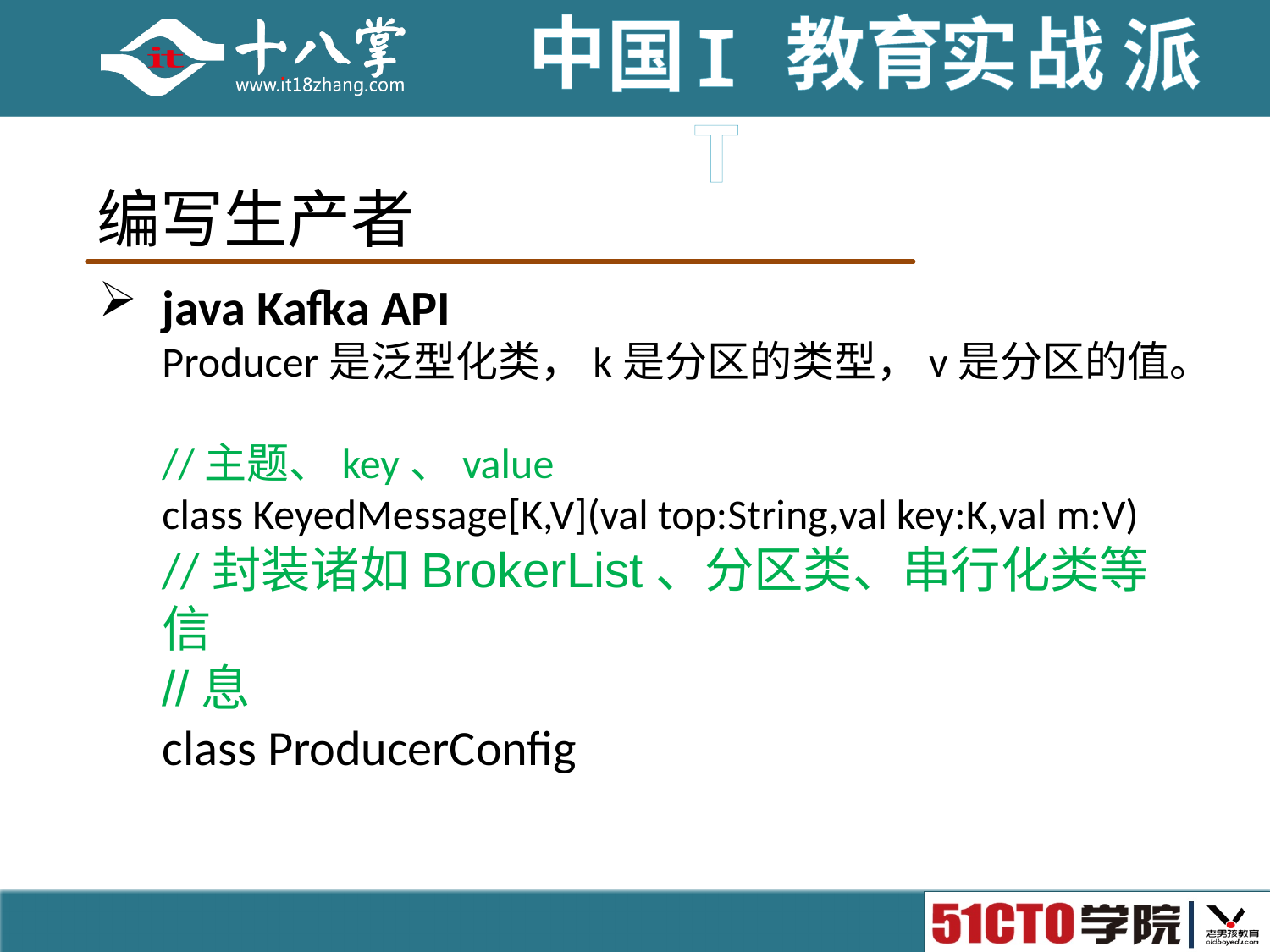

# 编写生产者
java Kafka API
Producer是泛型化类，k是分区的类型，v是分区的值。
//主题、key、value
class KeyedMessage[K,V](val top:String,val key:K,val m:V)
//封装诸如BrokerList、分区类、串行化类等信
//息
class ProducerConfig